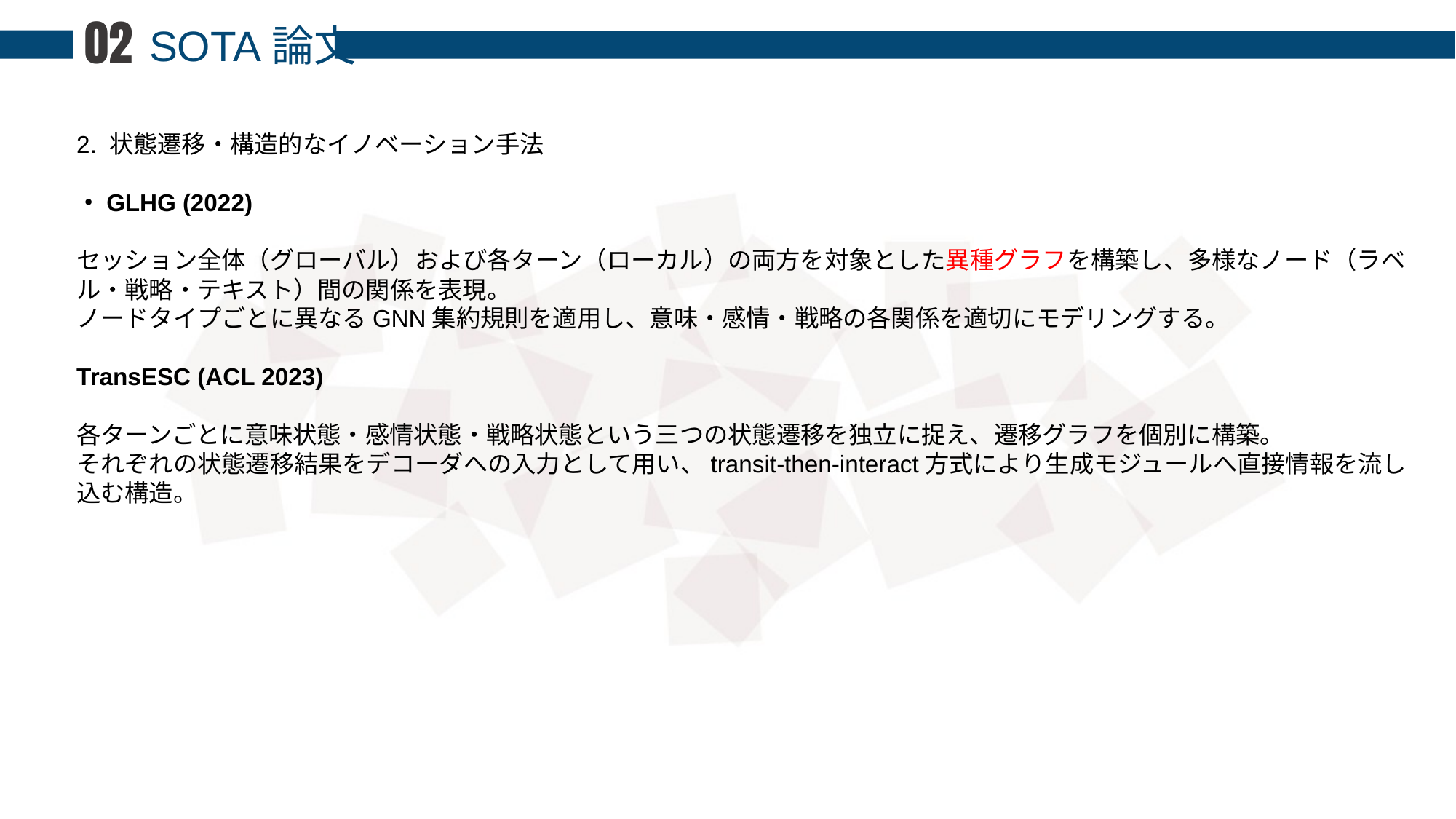

02
SOTA論文

2. 状態遷移・構造的なイノベーション手法

・GLHG (2022)

セッション全体（グローバル）および各ターン（ローカル）の両方を対象とした異種グラフを構築し、多様なノード（ラベル・戦略・テキスト）間の関係を表現。
ノードタイプごとに異なるGNN集約規則を適用し、意味・感情・戦略の各関係を適切にモデリングする。

TransESC (ACL 2023)

各ターンごとに意味状態・感情状態・戦略状態という三つの状態遷移を独立に捉え、遷移グラフを個別に構築。
それぞれの状態遷移結果をデコーダへの入力として用い、transit-then-interact方式により生成モジュールへ直接情報を流し込む構造。